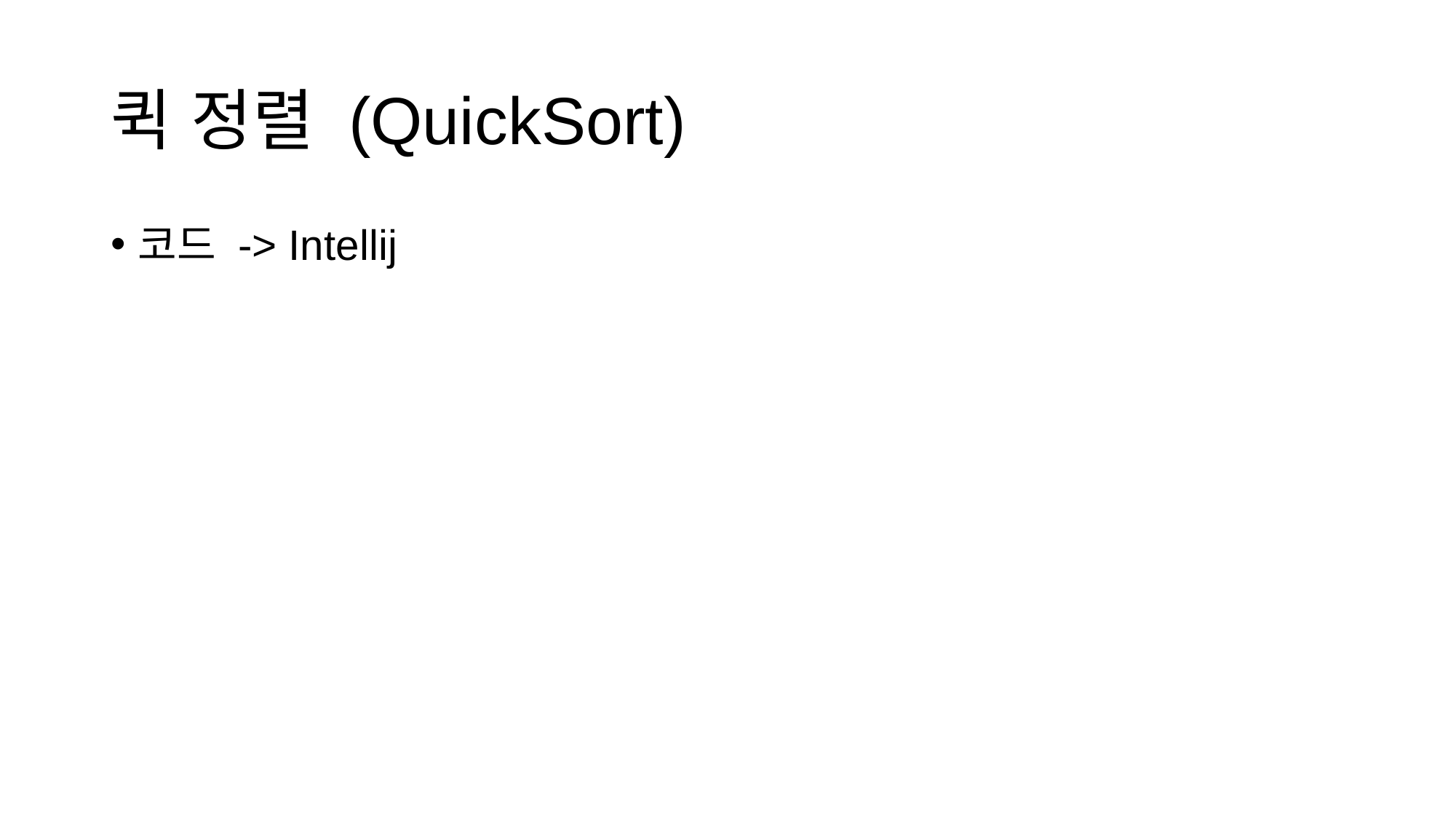

# 퀵 정렬 (QuickSort)
코드 -> Intellij